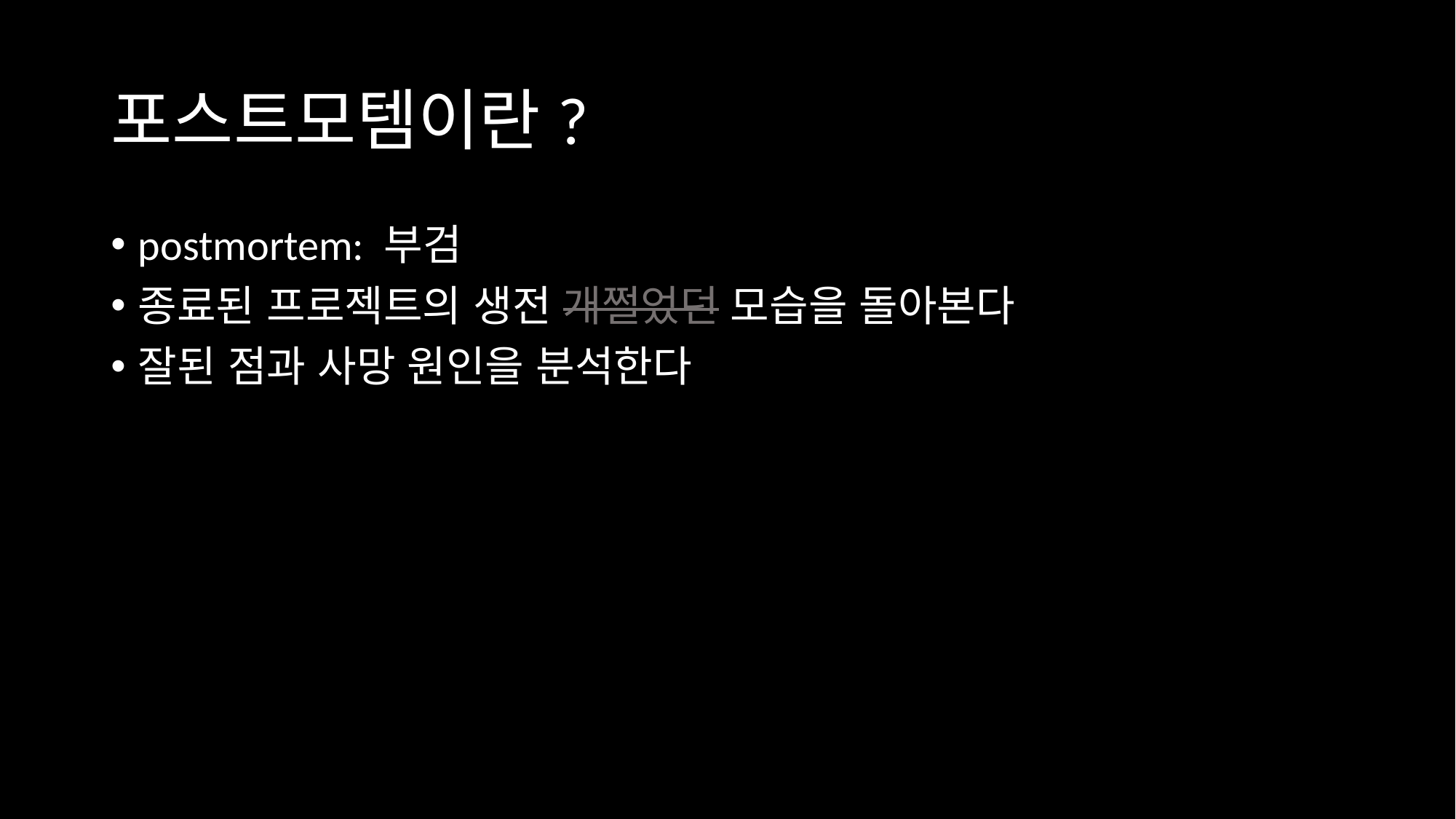

# 포스트모템이란?
postmortem: 부검
종료된 프로젝트의 생전 개쩔었던 모습을 돌아본다
잘된 점과 사망 원인을 분석한다